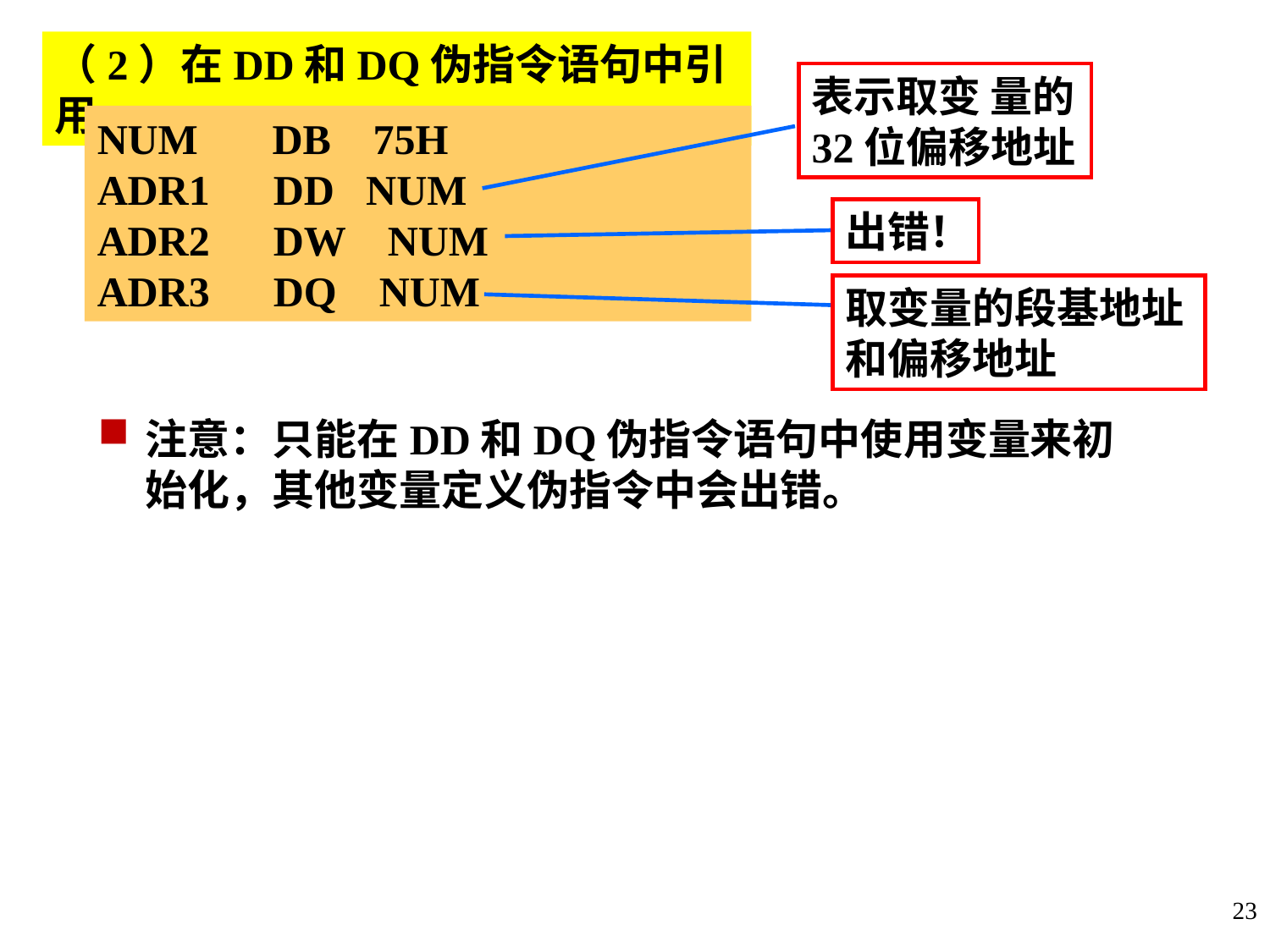

（2）在DD和DQ伪指令语句中引用
表示取变 量的32位偏移地址
NUM       DB    75H
ADR1      DD   NUM
ADR2      DW    NUM
ADR3      DQ    NUM

出错！

取变量的段基地址和偏移地址

注意：只能在DD和DQ伪指令语句中使用变量来初始化，其他变量定义伪指令中会出错。
23